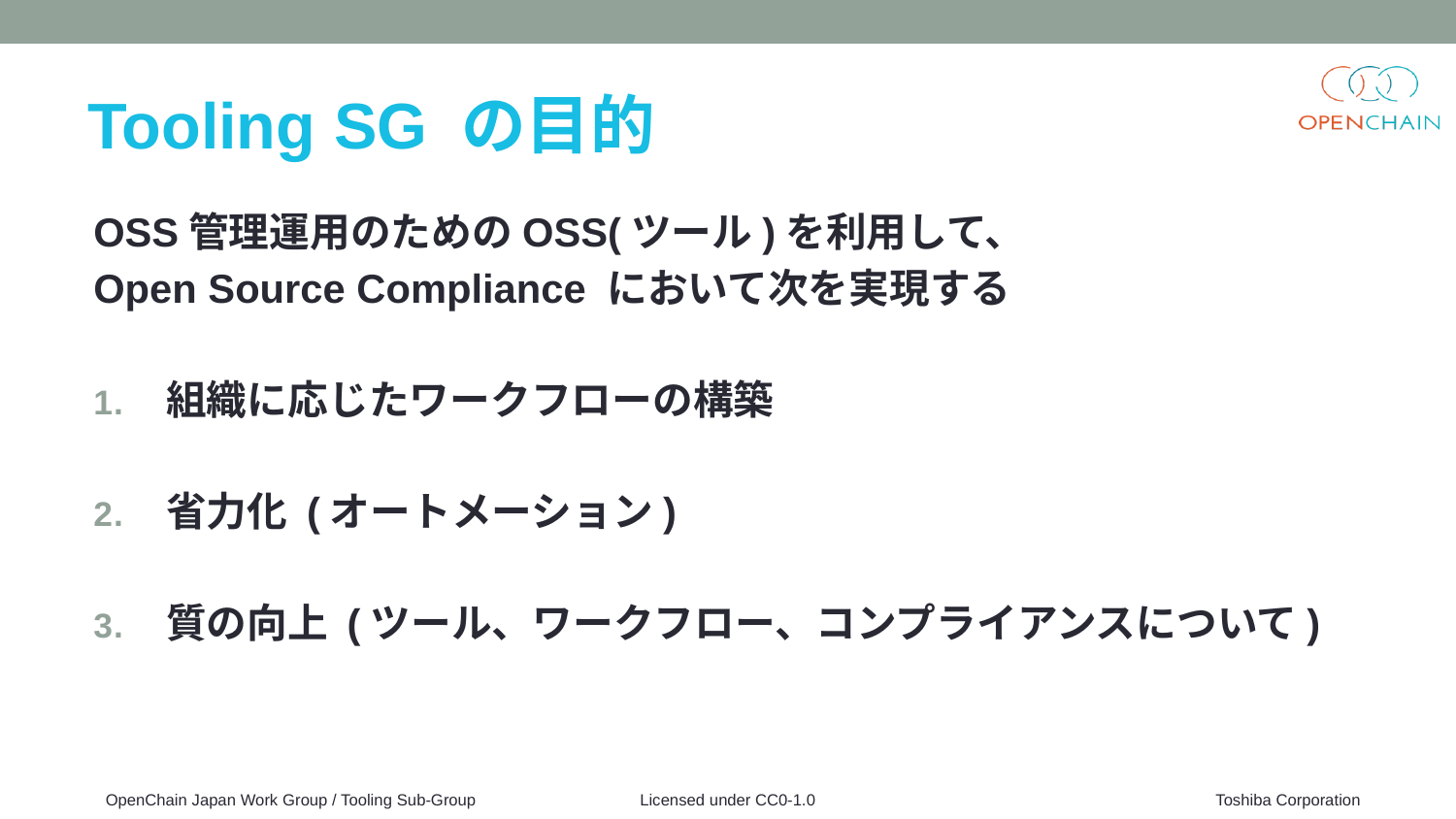

# Tooling SG の目的
OSS管理運用のためのOSS(ツール)を利用して、
Open Source Compliance において次を実現する

組織に応じたワークフローの構築

省力化 (オートメーション)

質の向上 (ツール、ワークフロー、コンプライアンスについて)